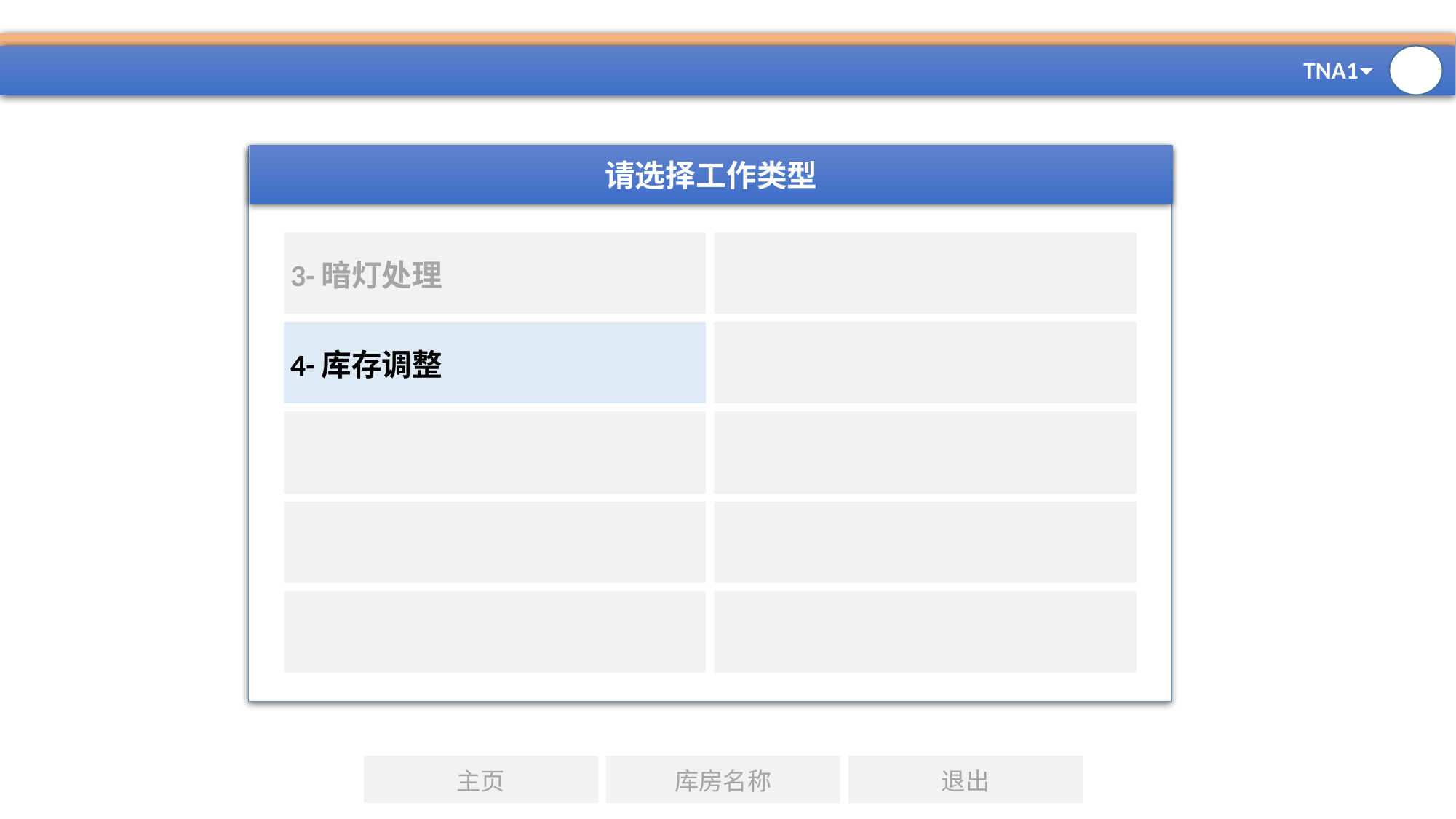

#
请选择工作类型

| 3-暗灯处理 |  |
| --- | --- |
| 4-库存调整 |  |
|  |  |
|  |  |
|  |  |
| 主页 | 库房名称 | 退出 |
| --- | --- | --- |